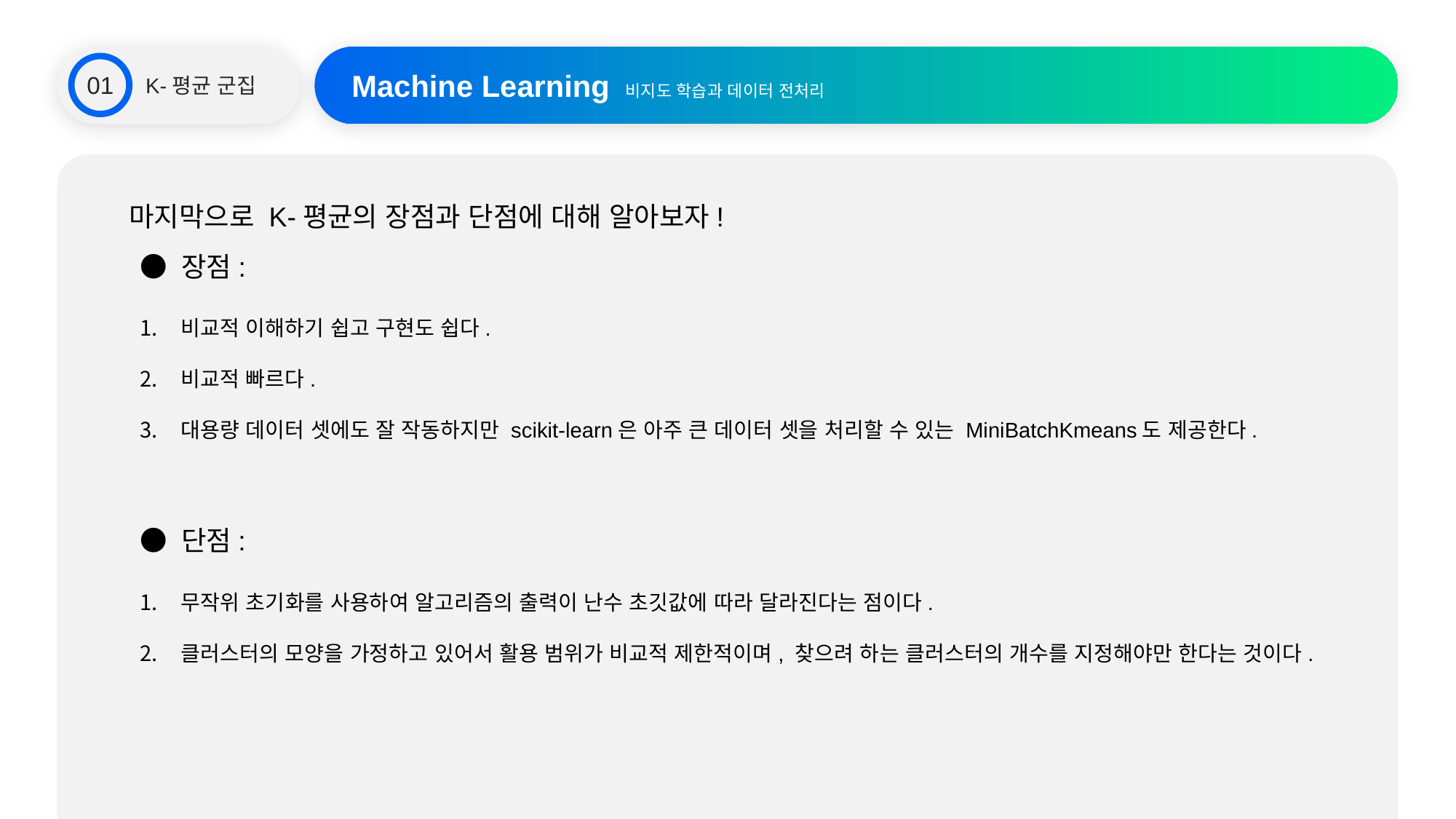

K-평균 군집
Machine Learning 비지도 학습과 데이터 전처리
01

마지막으로 K-평균의 장점과 단점에 대해 알아보자!
● 장점:

비교적 이해하기 쉽고 구현도 쉽다.

비교적 빠르다.

대용량 데이터 셋에도 잘 작동하지만 scikit-learn은 아주 큰 데이터 셋을 처리할 수 있는 MiniBatchKmeans도 제공한다.
● 단점:

무작위 초기화를 사용하여 알고리즘의 출력이 난수 초깃값에 따라 달라진다는 점이다.

클러스터의 모양을 가정하고 있어서 활용 범위가 비교적 제한적이며, 찾으려 하는 클러스터의 개수를 지정해야만 한다는 것이다.